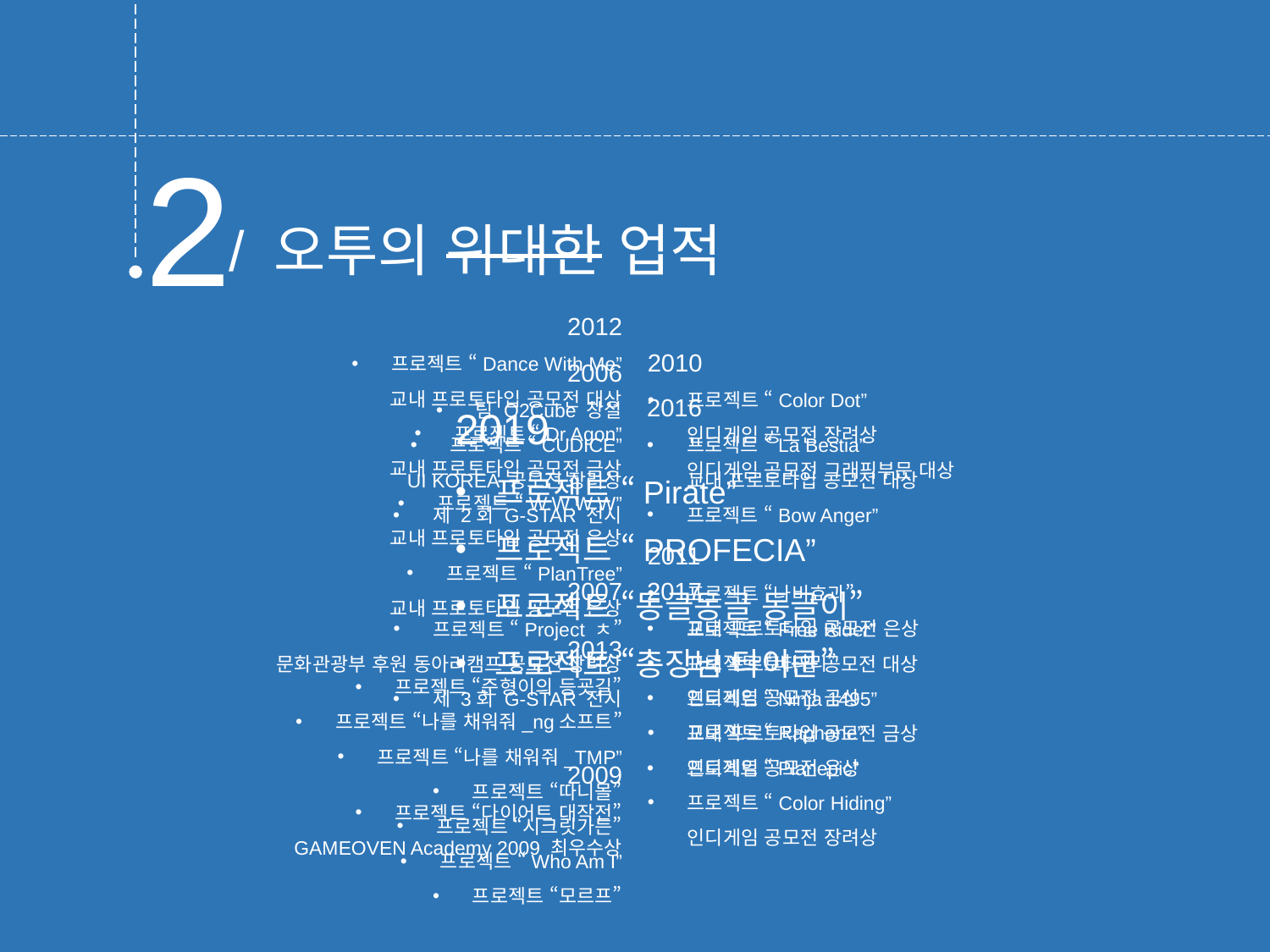

2
 / 오투의 위대한 업적

2012
프로젝트 “Dance With Me”
교내 프로토타입 공모전 대상
프로젝트 “Dr.Agon”
교내 프로토타입 공모전 금상
프로젝트 “W.W.W.W”
교내 프로토타입 공모전 은상
프로젝트 “PlanTree”
교내 프로토타입 공모전 은상
2013
프로젝트 “준형이의 등굣길”
프로젝트 “나를 채워줘_ng소프트”
프로젝트 “나를 채워줘_TMP”
프로젝트 “따니몰”
프로젝트 “시크릿가든”
프로젝트 “Who Am I”
프로젝트 “모르프”
2010
프로젝트 “Color Dot”
인디게임 공모전 장려상
인디게임 공모전 그래픽부문 대상
2011
프로젝트 “나비효과”
교내 프로토타입 공모전 은상
프로젝트 “비나리”
인디게임 공모전 금상
프로젝트 “Raphone”
인디게임 공모전 은상
프로젝트 “Color Hiding”
인디게임 공모전 장려상

2006
팀 O2Cube 창설
프로젝트 “CUDICE”
UI KOREA 공모전 장려상
제 2회 G-STAR 전시

2007
프로젝트 “Project ㅊ”
문화관광부 후원 동아리캠프 공모전 장려상
제 3회 G-STAR 전시

2009
프로젝트 “다이어트 대작전”
GAMEOVEN Academy 2009 최우수상
2019
프로젝트 “Pirate”
프로젝트 “PROFECIA”
프로젝트 “동글동글 동글이”
프로젝트 “총장님 타이쿤”
2016
프로젝트 “La Bestia”
교내 프로토타입 공모전 대상
프로젝트 “Bow Anger”

2017
프로젝트 “Free Rider”
교내 프로토타입 공모전 대상
프로젝트 “Ninja 1495”
교내 프로토타입 공모전 금상
프로젝트 “Planepic”